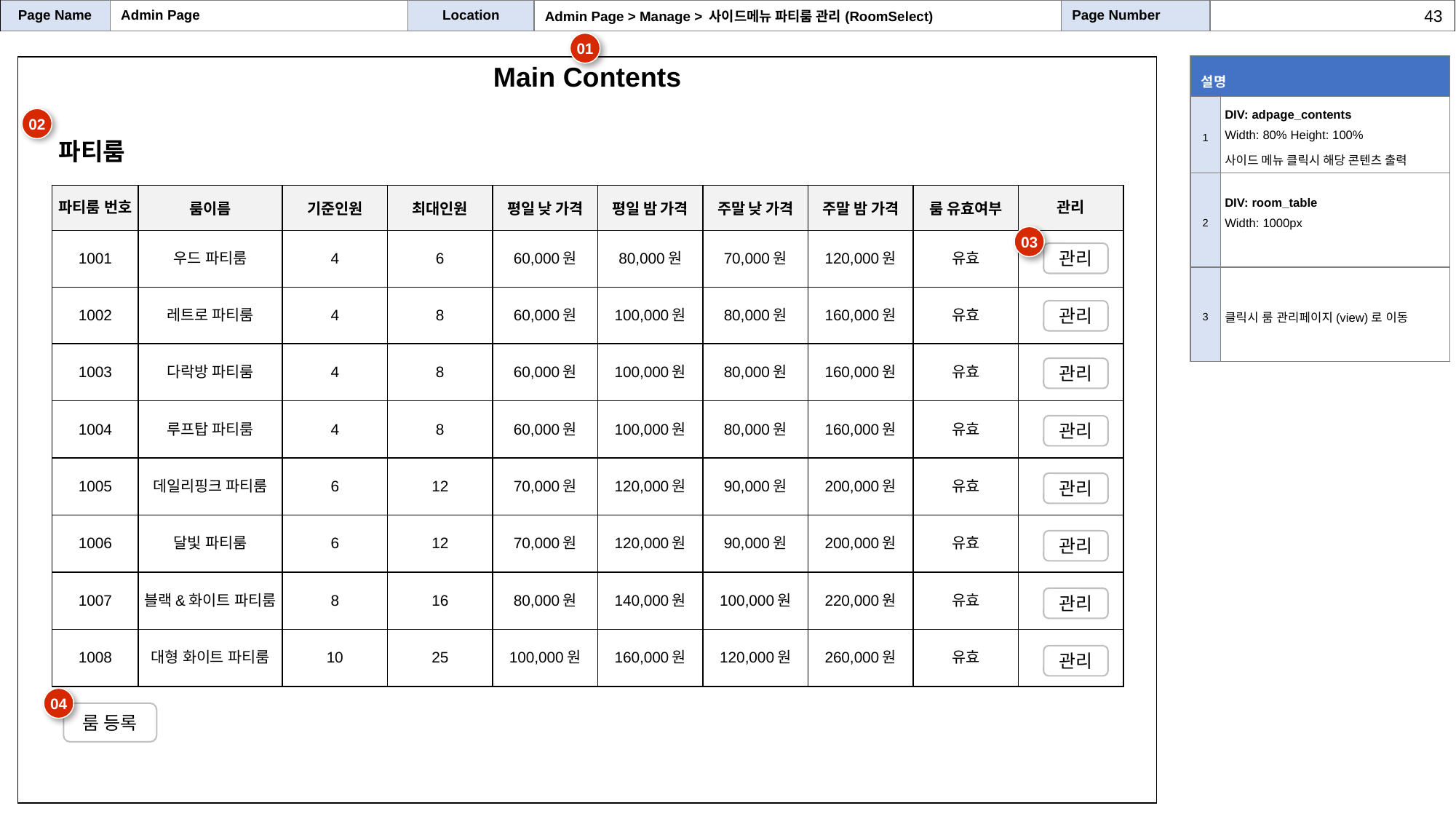

| Page Name | Admin Page | Location | Admin Page > Manage > 사이드메뉴 파티룸 관리(RoomSelect) | Page Number |  |
| --- | --- | --- | --- | --- | --- |
43
01
| 설명 |  |
| --- | --- |
| 1 | DIV: adpage\_contents Width: 80% Height: 100% 사이드 메뉴 클릭시 해당 콘텐츠 출력 |
| 2 | DIV: room\_table Width: 1000px |
| 3 | 클릭시 룸 관리페이지(view)로 이동 |
| Main Contents |
| --- |
02

파티룸

| 파티룸 번호 | 룸이름 | 기준인원 | 최대인원 | 평일 낮 가격 | 평일 밤 가격 | 주말 낮 가격 | 주말 밤 가격 | 룸 유효여부 | 관리 |
| --- | --- | --- | --- | --- | --- | --- | --- | --- | --- |
| 1001 | 우드 파티룸 | 4 | 6 | 60,000원 | 80,000원 | 70,000원 | 120,000원 | 유효 |  |
| 1002 | 레트로 파티룸 | 4 | 8 | 60,000원 | 100,000원 | 80,000원 | 160,000원 | 유효 |  |
| 1003 | 다락방 파티룸 | 4 | 8 | 60,000원 | 100,000원 | 80,000원 | 160,000원 | 유효 |  |
| 1004 | 루프탑 파티룸 | 4 | 8 | 60,000원 | 100,000원 | 80,000원 | 160,000원 | 유효 |  |
| 1005 | 데일리핑크 파티룸 | 6 | 12 | 70,000원 | 120,000원 | 90,000원 | 200,000원 | 유효 |  |
| 1006 | 달빛 파티룸 | 6 | 12 | 70,000원 | 120,000원 | 90,000원 | 200,000원 | 유효 |  |
| 1007 | 블랙&화이트 파티룸 | 8 | 16 | 80,000원 | 140,000원 | 100,000원 | 220,000원 | 유효 |  |
| 1008 | 대형 화이트 파티룸 | 10 | 25 | 100,000원 | 160,000원 | 120,000원 | 260,000원 | 유효 |  |
03
관리
관리
관리
관리
관리
관리
관리
관리
04
룸 등록